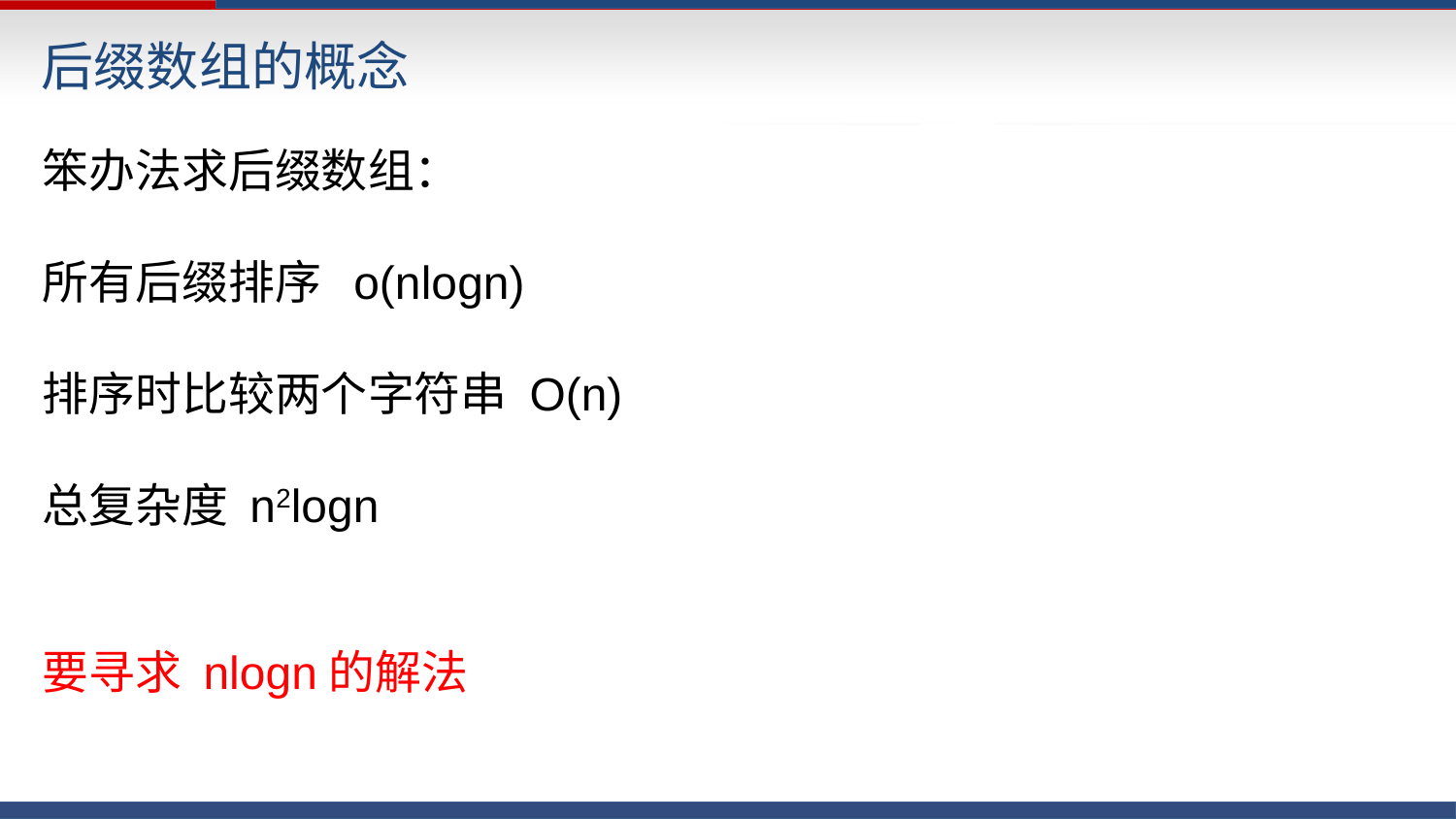

后缀数组的概念
笨办法求后缀数组：

所有后缀排序  o(nlogn)

排序时比较两个字符串 O(n)

总复杂度 n2logn

要寻求 nlogn的解法